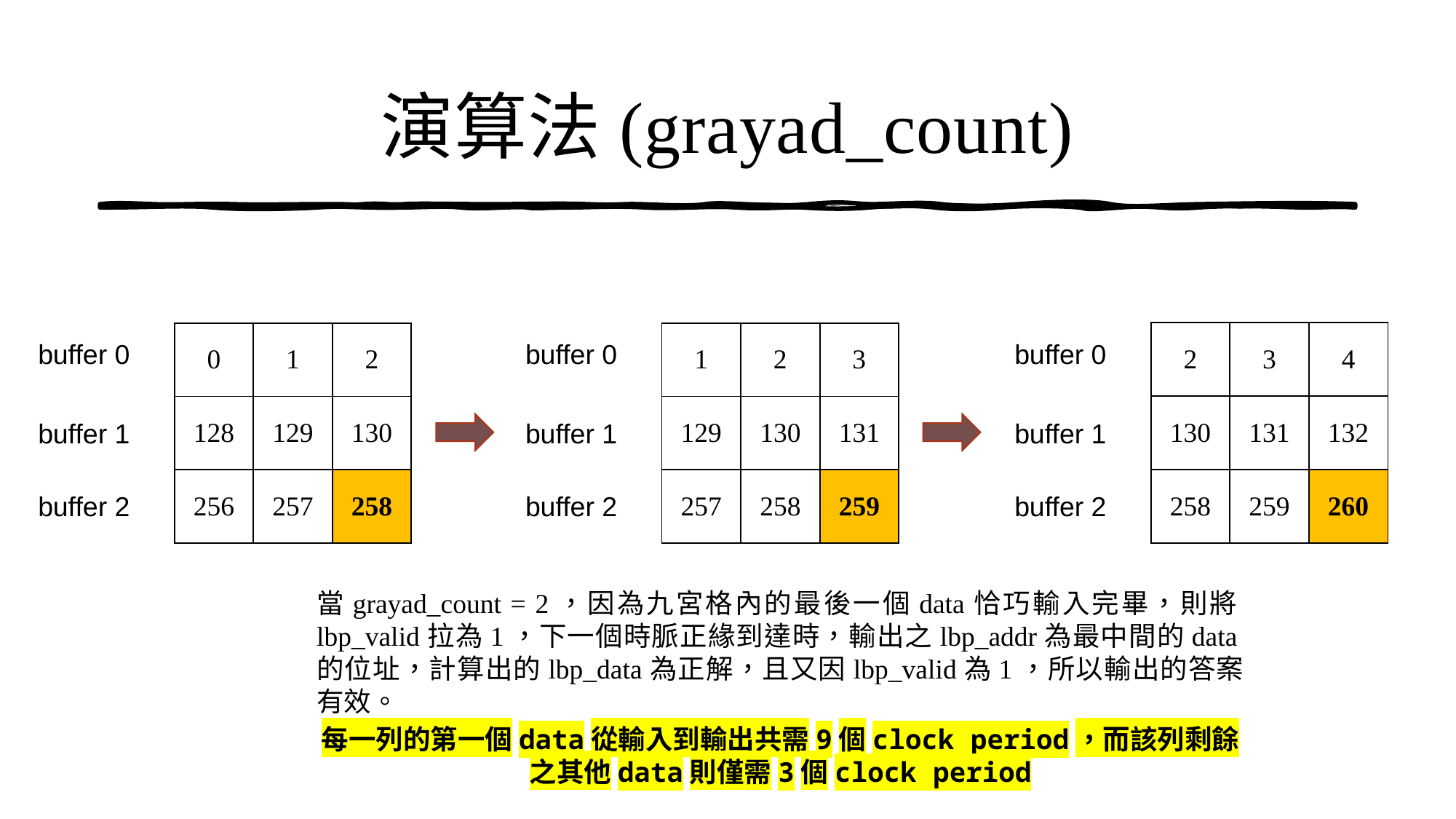

# 演算法(grayad_count)
| 2 | 3 | 4 |
| --- | --- | --- |
| 130 | 131 | 132 |
| 258 | 259 | 260 |
| 0 | 1 | 2 |
| --- | --- | --- |
| 128 | 129 | 130 |
| 256 | 257 | 258 |
| 1 | 2 | 3 |
| --- | --- | --- |
| 129 | 130 | 131 |
| 257 | 258 | 259 |
buffer 0
buffer 0
buffer 0
buffer 1
buffer 1
buffer 1

buffer 2
buffer 2
buffer 2
當grayad_count = 2，因為九宮格內的最後一個data恰巧輸入完畢，則將lbp_valid拉為1，下一個時脈正緣到達時，輸出之lbp_addr為最中間的data的位址，計算出的lbp_data為正解，且又因lbp_valid為1，所以輸出的答案有效。
每一列的第一個data從輸入到輸出共需9個clock period，而該列剩餘之其他data則僅需3個clock period